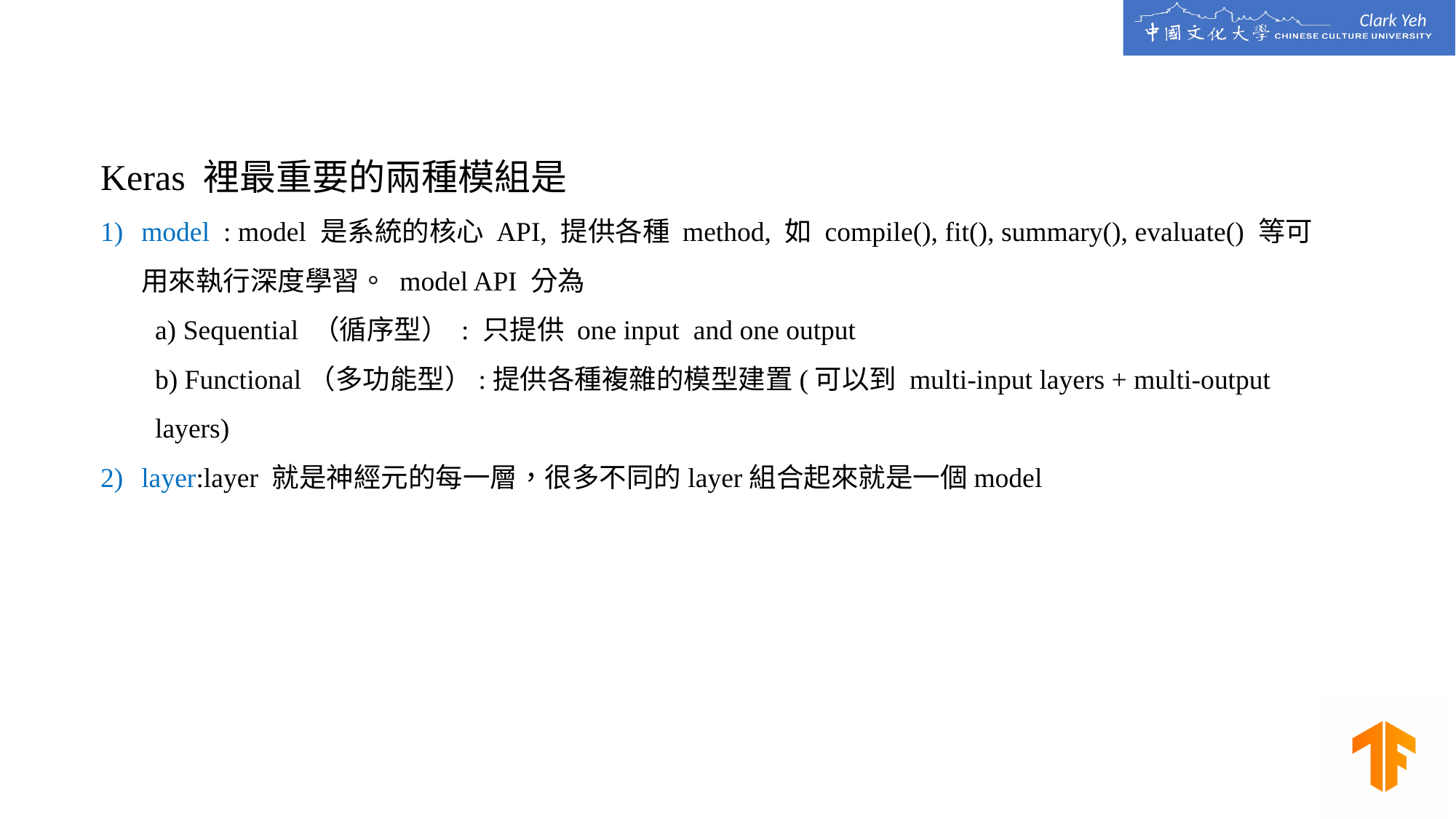

Keras 裡最重要的兩種模組是
model  : model 是系統的核心 API, 提供各種 method, 如 compile(), fit(), summary(), evaluate() 等可用來執行深度學習。 model API 分為
a) Sequential （循序型） : 只提供 one input  and one output
b) Functional（多功能型）:提供各種複雜的模型建置(可以到 multi-input layers + multi-output layers)
layer:layer 就是神經元的每一層，很多不同的layer組合起來就是一個model